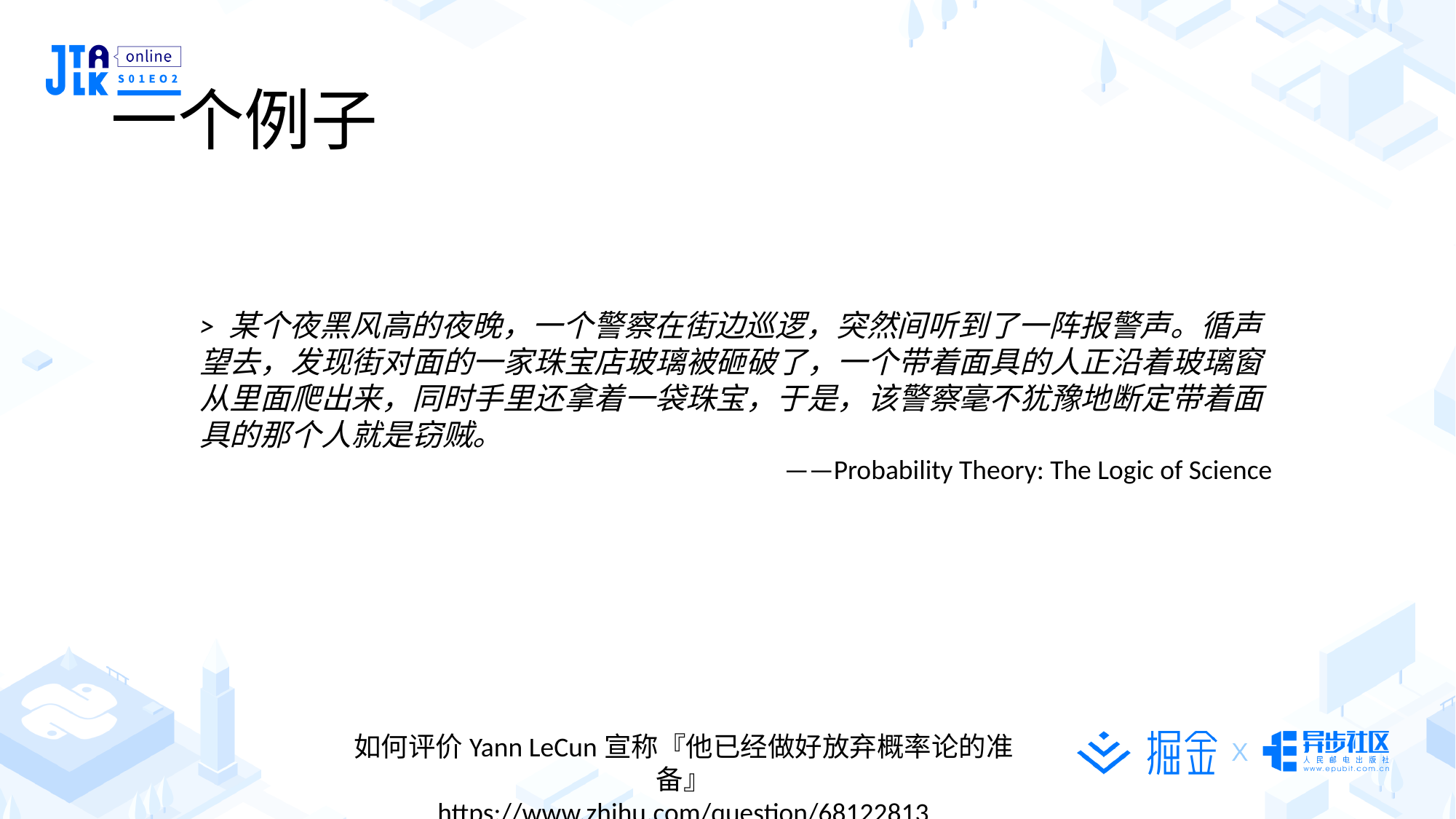

# 一个例子
> 某个夜黑风高的夜晚，一个警察在街边巡逻，突然间听到了一阵报警声。循声望去，发现街对面的一家珠宝店玻璃被砸破了，一个带着面具的人正沿着玻璃窗从里面爬出来，同时手里还拿着一袋珠宝，于是，该警察毫不犹豫地断定带着面具的那个人就是窃贼。
——Probability Theory: The Logic of Science

如何评价Yann LeCun宣称『他已经做好放弃概率论的准备』
https://www.zhihu.com/question/68122813